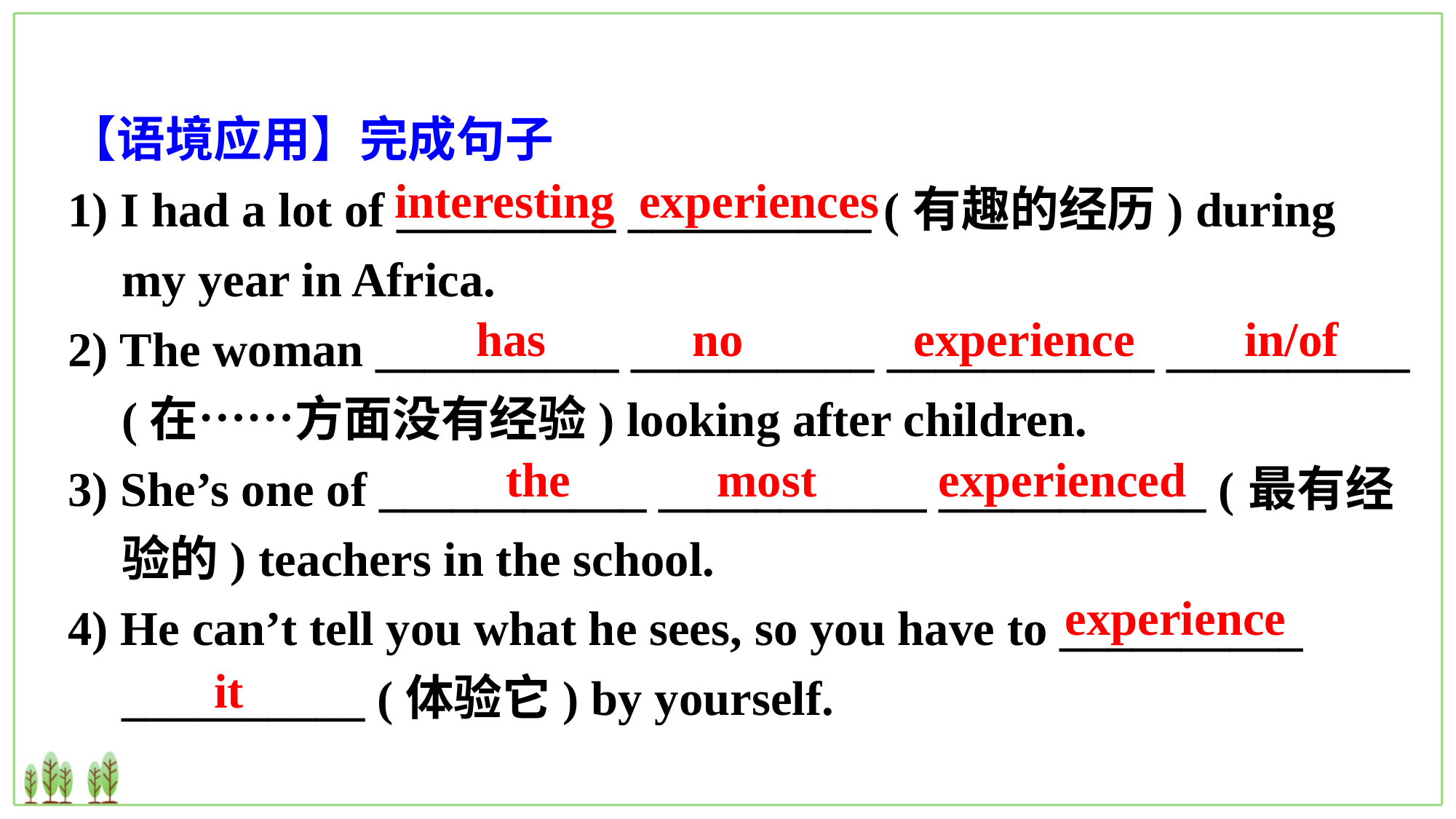

【语境应用】完成句子
1) I had a lot of _________ __________ (有趣的经历) during my year in Africa.
2) The woman __________ __________ ___________ __________ (在……方面没有经验) looking after children.
3) She’s one of ___________ ___________ ___________ (最有经验的) teachers in the school.
4) He can’t tell you what he sees, so you have to __________ __________ (体验它) by yourself.
interesting  experiences
has            no              experience         in/of
the            most          experienced
experience
it